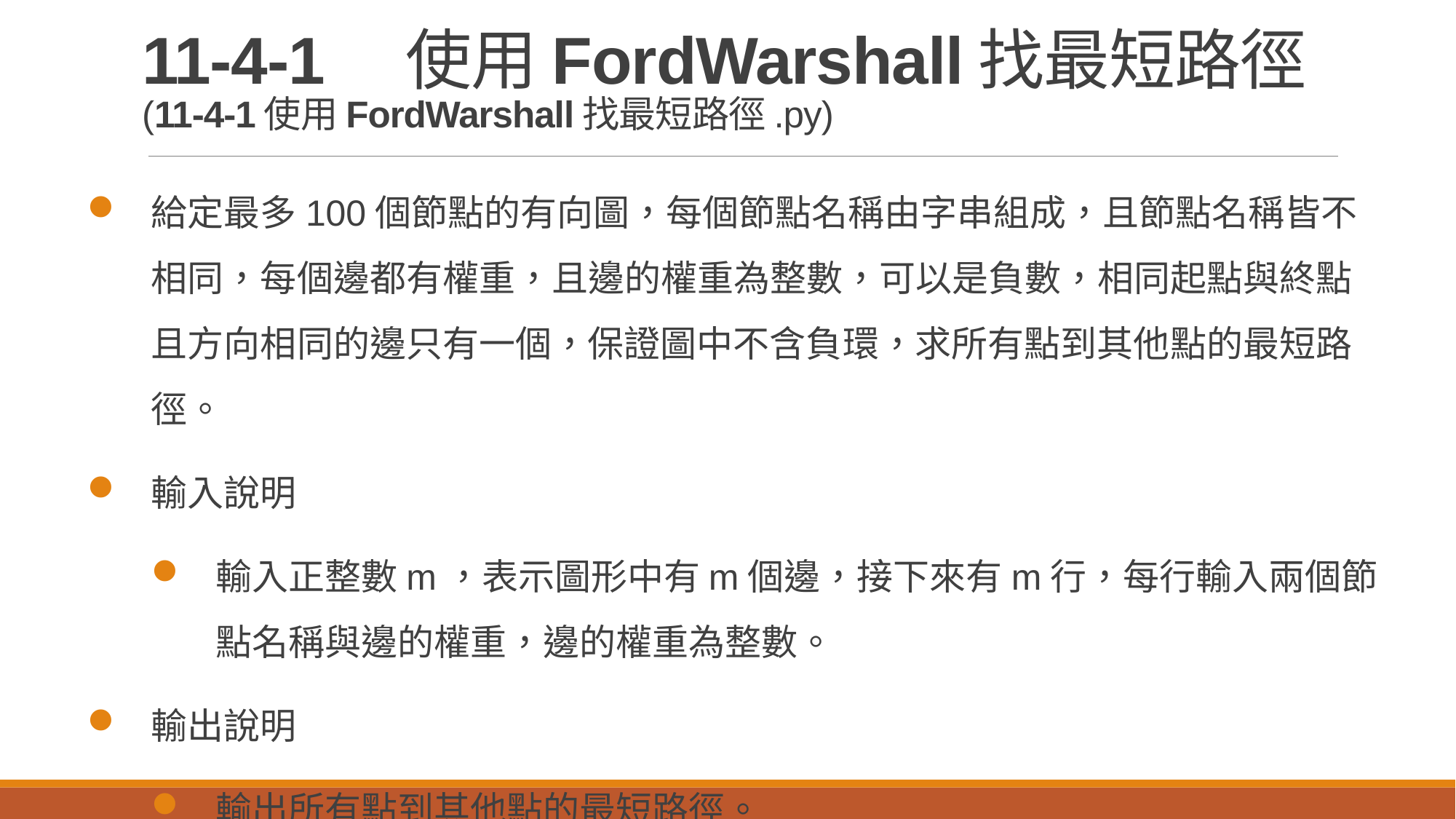

# 11-4-1　使用FordWarshall找最短路徑 (11-4-1使用FordWarshall找最短路徑.py)
給定最多100個節點的有向圖，每個節點名稱由字串組成，且節點名稱皆不相同，每個邊都有權重，且邊的權重為整數，可以是負數，相同起點與終點且方向相同的邊只有一個，保證圖中不含負環，求所有點到其他點的最短路徑。
輸入說明
輸入正整數m，表示圖形中有m個邊，接下來有m行，每行輸入兩個節點名稱與邊的權重，邊的權重為整數。
輸出說明
輸出所有點到其他點的最短路徑。